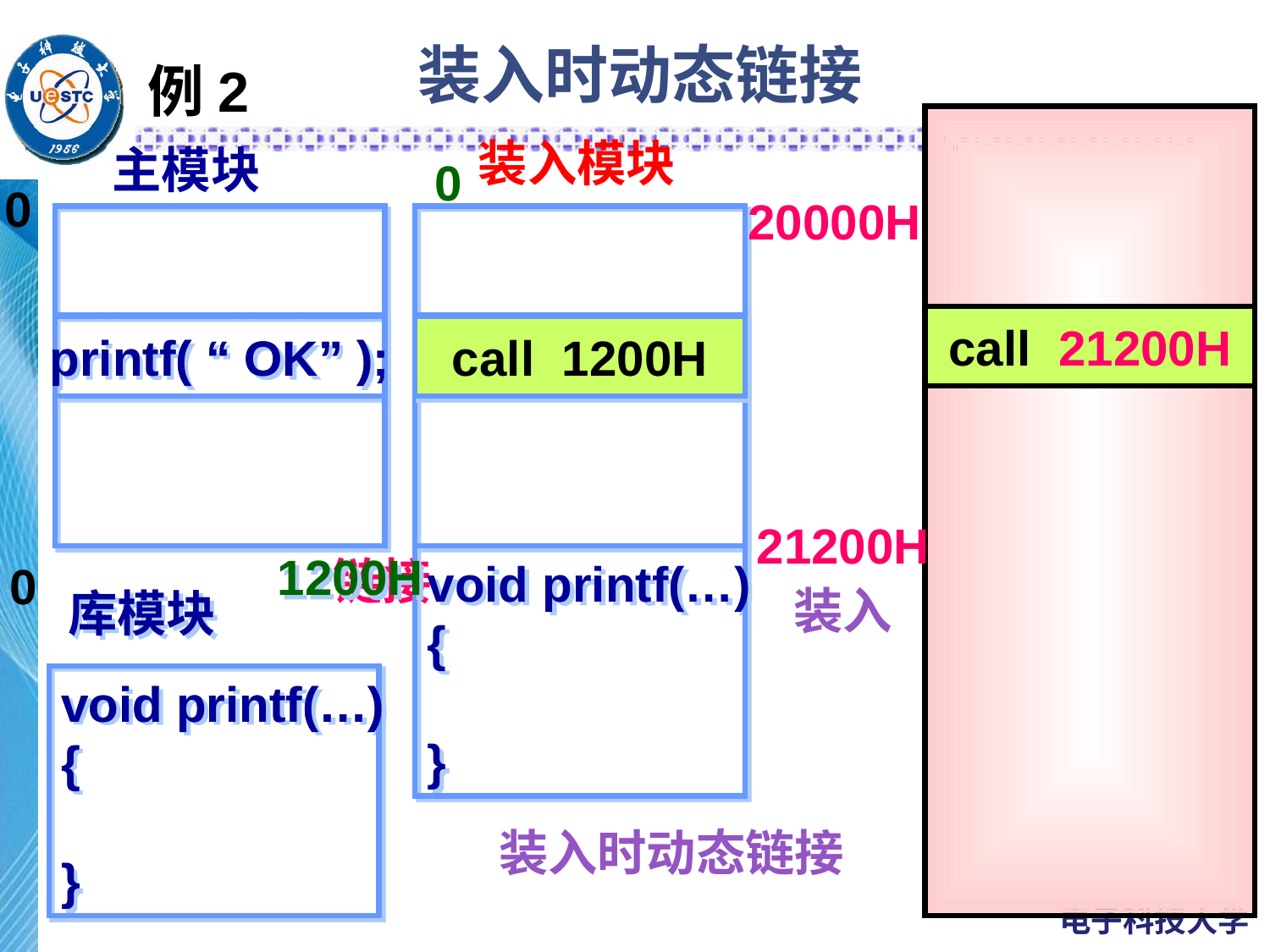

# 装入时动态链接
例2

装入模块
主模块
0
0
20000H

call  21200H
printf( “ OK” );
printf( “ OK” );
call  1200H
call  1200H

21200H
1200H
链接
void printf(…)
{

}
0
装入
库模块
void printf(…)
{

}
void printf(…)
{

}
装入时动态链接